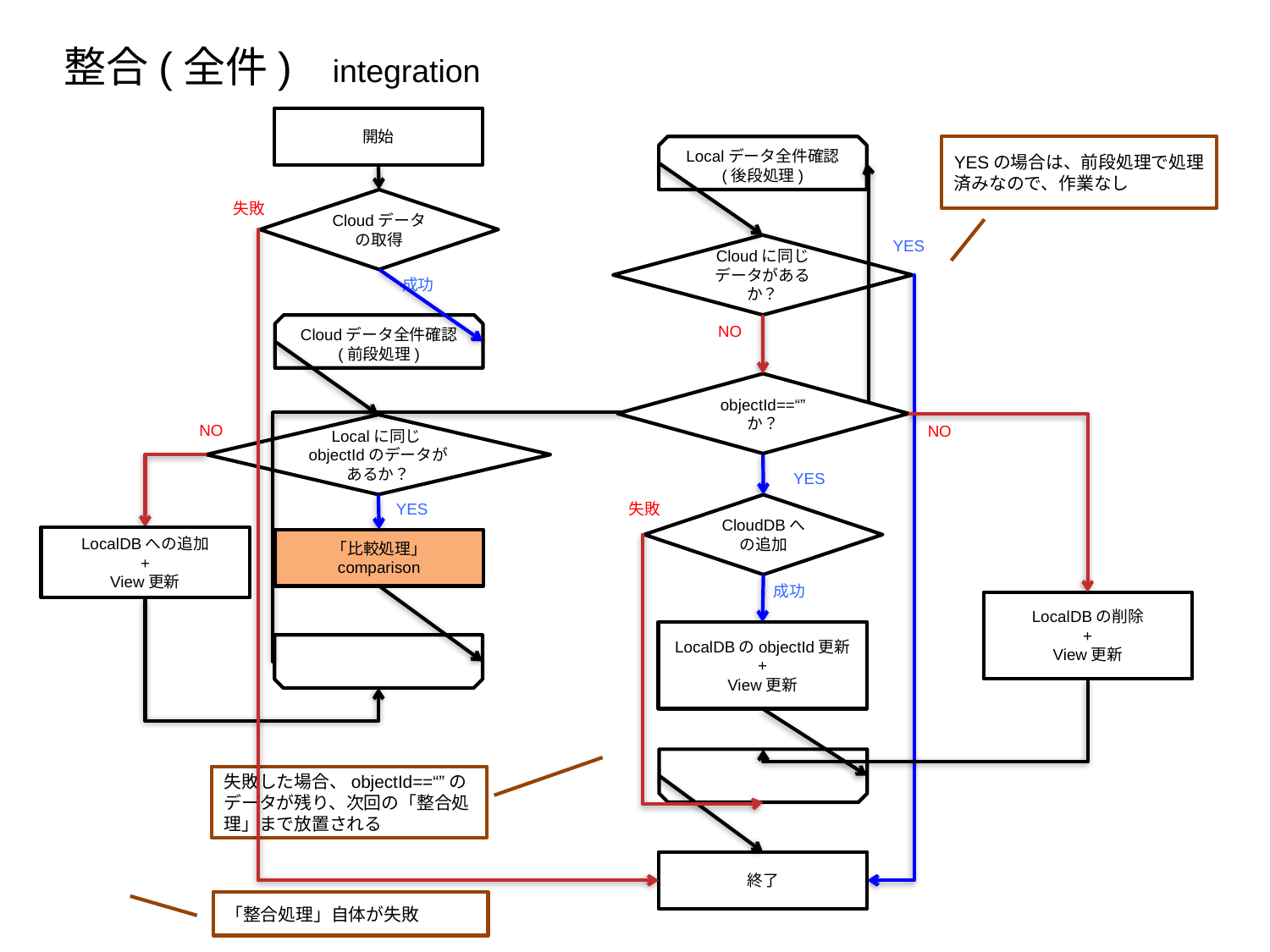

整合(全件)　integration
開始
Localデータ全件確認
(後段処理)
YESの場合は、前段処理で処理済みなので、作業なし
Cloudデータの取得
失敗
YES
Cloudに同じデータがあるか？
成功
Cloudデータ全件確認
(前段処理)
NO
objectId==“” か？
NO
YES
NO
Localに同じobjectIdのデータがあるか？
NO
YES
YES
失敗
CloudDBへの追加
LocalDBへの追加
+
View更新
「比較処理」 comparison
成功
LocalDBの削除
+
View更新
LocalDBのobjectId更新
+
View更新

失敗した場合、objectId==“”のデータが残り、次回の「整合処理」まで放置される
終了
「整合処理」自体が失敗